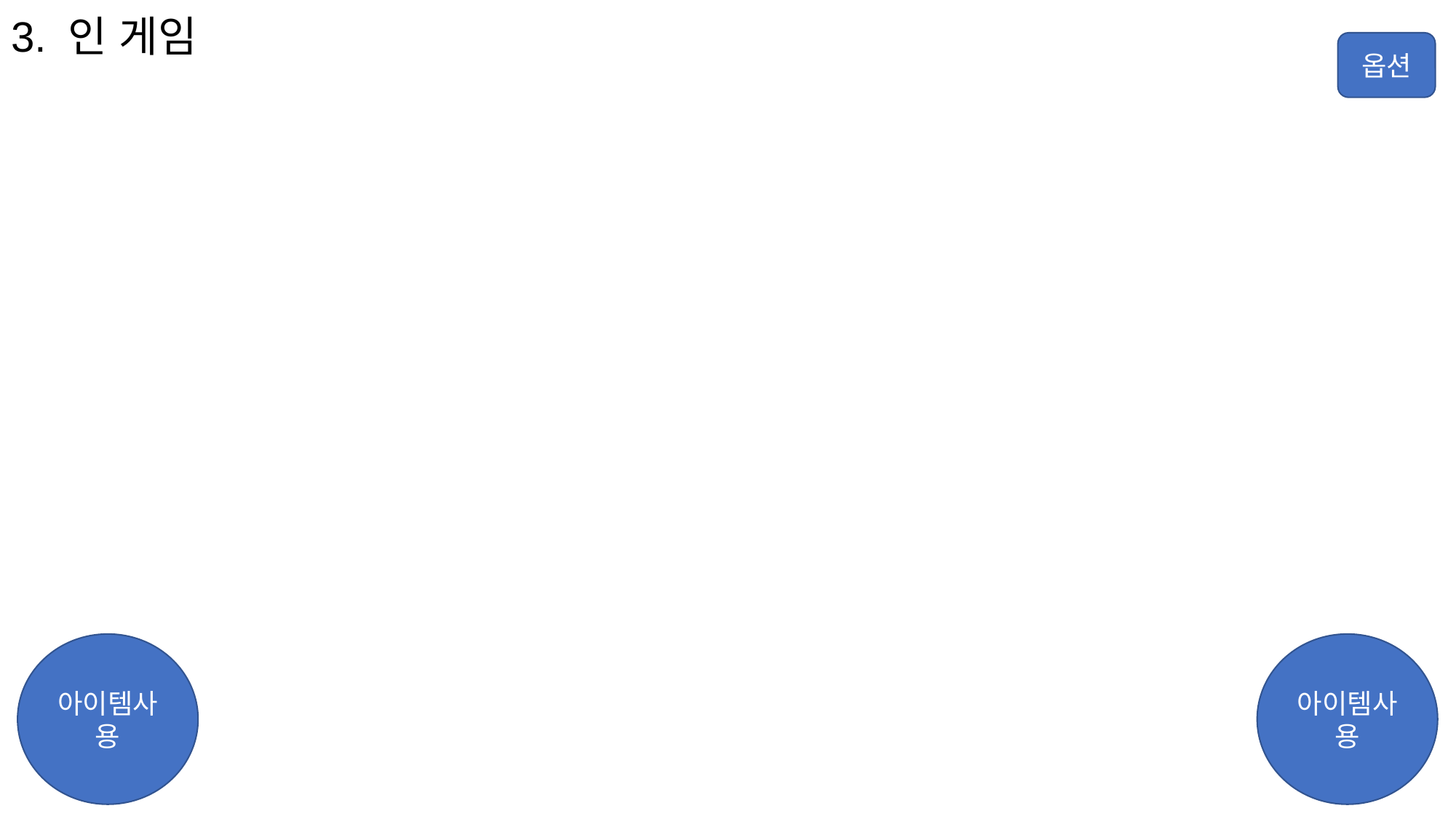

# 3. 인 게임
옵션
아이템사용
아이템사용